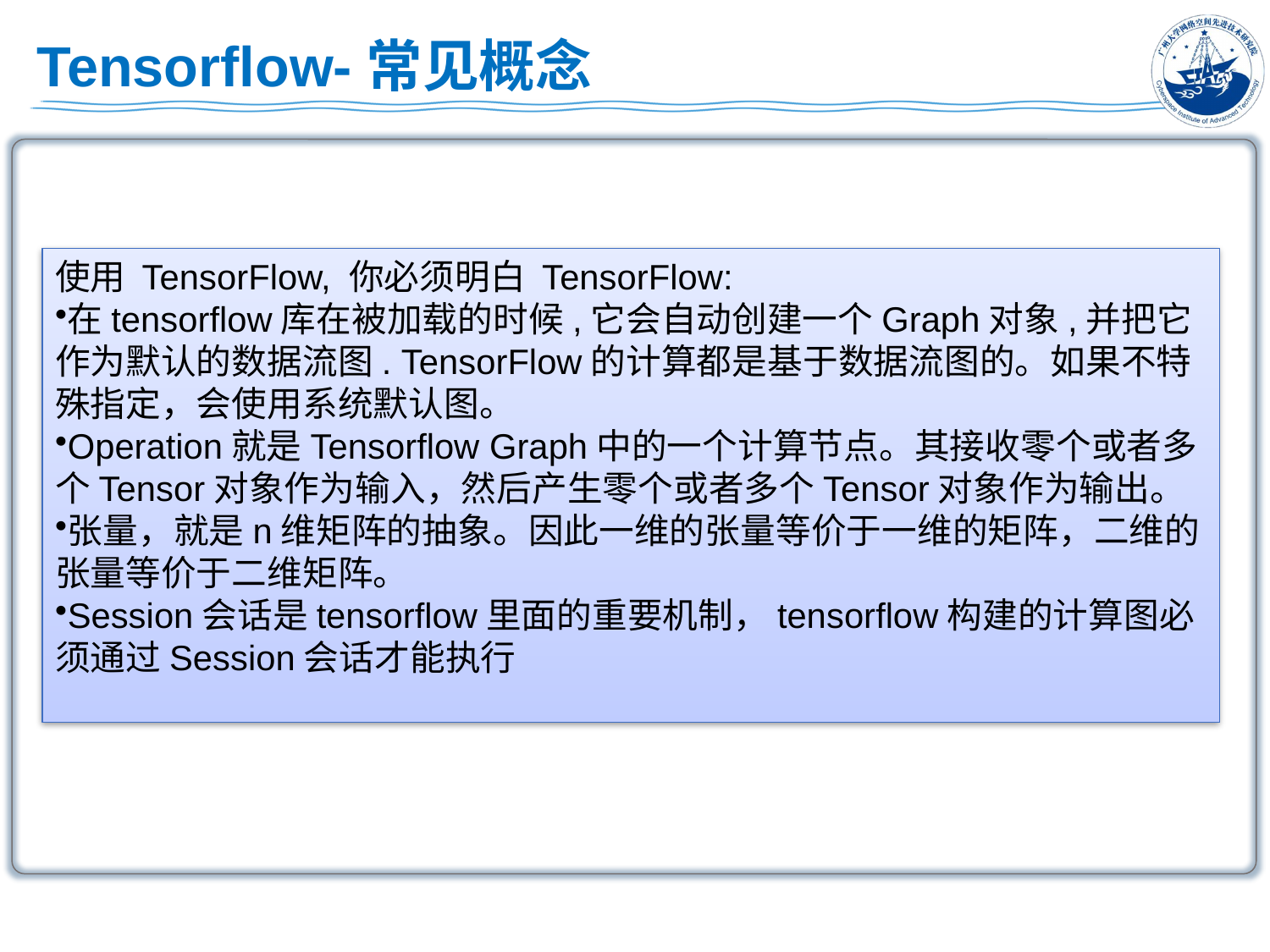

# Tensorflow-常见概念

使用 TensorFlow, 你必须明白 TensorFlow:
在tensorflow库在被加载的时候,它会自动创建一个Graph对象,并把它作为默认的数据流图. TensorFlow的计算都是基于数据流图的。如果不特殊指定，会使用系统默认图。
Operation就是Tensorflow Graph中的一个计算节点。其接收零个或者多个Tensor对象作为输入，然后产生零个或者多个Tensor对象作为输出。
张量，就是n维矩阵的抽象。因此一维的张量等价于一维的矩阵，二维的张量等价于二维矩阵。
Session会话是tensorflow里面的重要机制，tensorflow构建的计算图必须通过Session会话才能执行